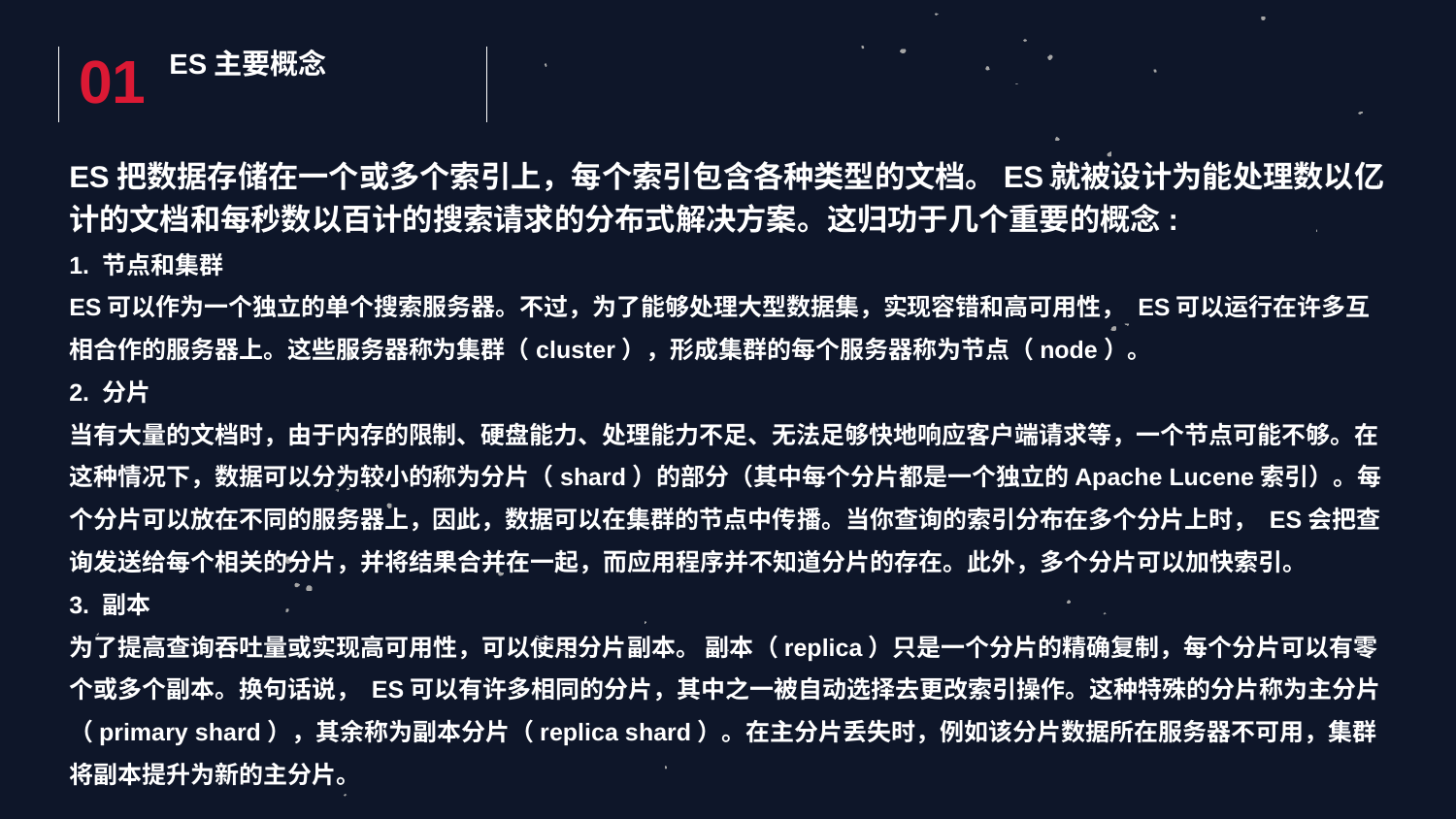

01
ES主要概念
ES把数据存储在一个或多个索引上，每个索引包含各种类型的文档。ES就被设计为能处理数以亿计的文档和每秒数以百计的搜索请求的分布式解决方案。这归功于几个重要的概念:
1. 节点和集群
ES可以作为一个独立的单个搜索服务器。不过，为了能够处理大型数据集，实现容错和高可用性， ES可以运行在许多互相合作的服务器上。这些服务器称为集群（cluster），形成集群的每个服务器称为节点（node）。
2. 分片
当有大量的文档时，由于内存的限制、硬盘能力、处理能力不足、无法足够快地响应客户端请求等，一个节点可能不够。在这种情况下，数据可以分为较小的称为分片（shard）的部分（其中每个分片都是一个独立的Apache Lucene索引）。每个分片可以放在不同的服务器上，因此，数据可以在集群的节点中传播。当你查询的索引分布在多个分片上时， ES会把查询发送给每个相关的分片，并将结果合并在一起，而应用程序并不知道分片的存在。此外，多个分片可以加快索引。
3. 副本
为了提高查询吞吐量或实现高可用性，可以使用分片副本。 副本（replica）只是一个分片的精确复制，每个分片可以有零个或多个副本。换句话说， ES可以有许多相同的分片，其中之一被自动选择去更改索引操作。这种特殊的分片称为主分片（primary shard），其余称为副本分片（replica shard）。在主分片丢失时，例如该分片数据所在服务器不可用，集群将副本提升为新的主分片。